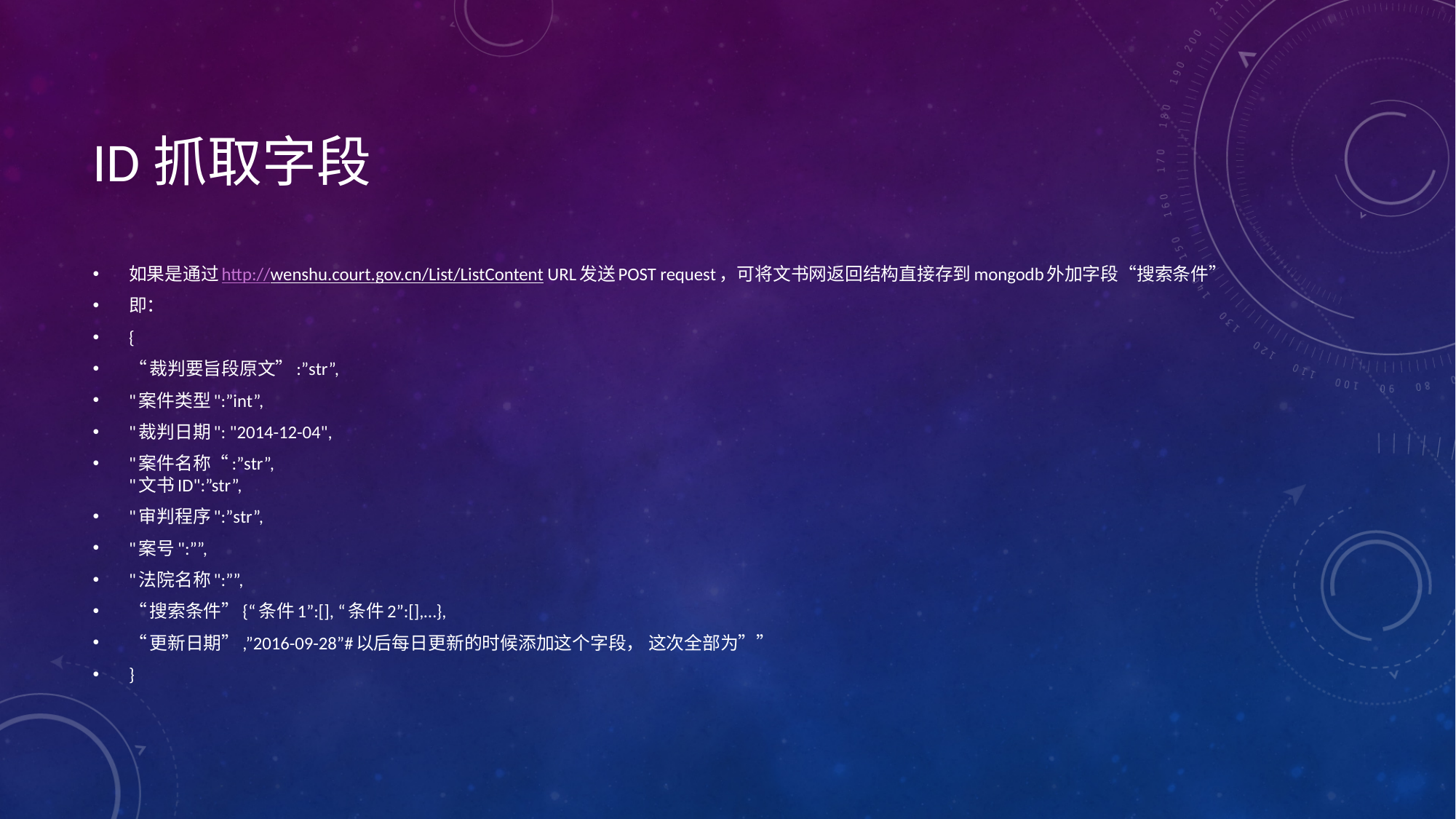

# ID抓取字段
如果是通过http://wenshu.court.gov.cn/List/ListContent URL发送POST request，可将文书网返回结构直接存到mongodb外加字段“搜索条件”
即：
{
“裁判要旨段原文”:”str”,
"案件类型":”int”,
"裁判日期": "2014-12-04",
"案件名称“:”str”,
"文书ID":”str”,
"审判程序":”str”,
"案号":””,
"法院名称":””,
“搜索条件”{“条件1”:[], “条件2”:[],…},
“更新日期”,”2016-09-28”#以后每日更新的时候添加这个字段， 这次全部为””
}